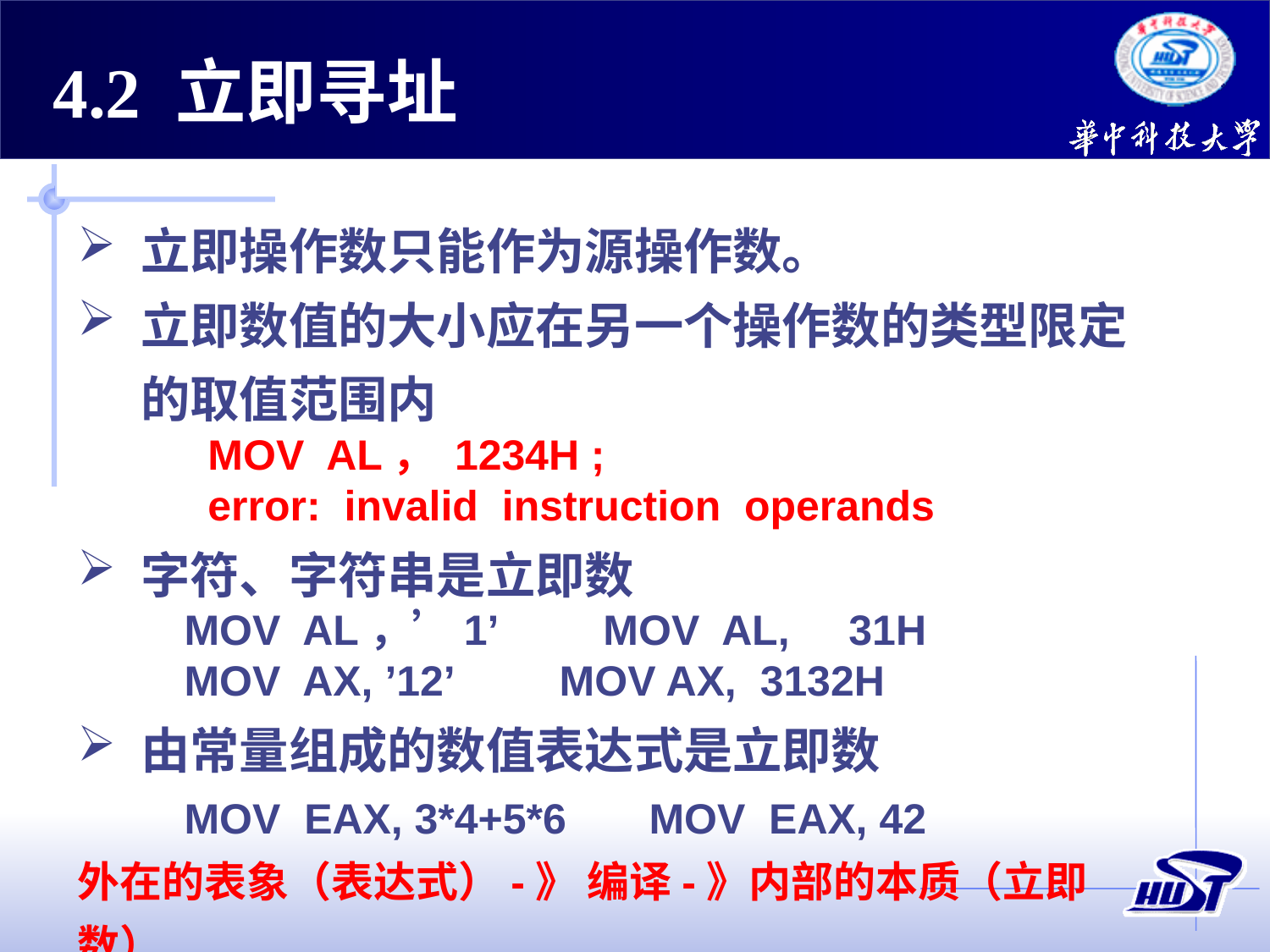

4.2 立即寻址
立即操作数只能作为源操作数。
立即数值的大小应在另一个操作数的类型限定的取值范围内
           MOV  AL， 1234H ;
           error:  invalid  instruction  operands
字符、字符串是立即数
         MOV  AL，’1’         MOV  AL,     31H
         MOV  AX, ’12’         MOV AX,  3132H
由常量组成的数值表达式是立即数
         MOV  EAX, 3*4+5*6       MOV  EAX, 42
外在的表象（表达式）-》 编译-》内部的本质（立即数）